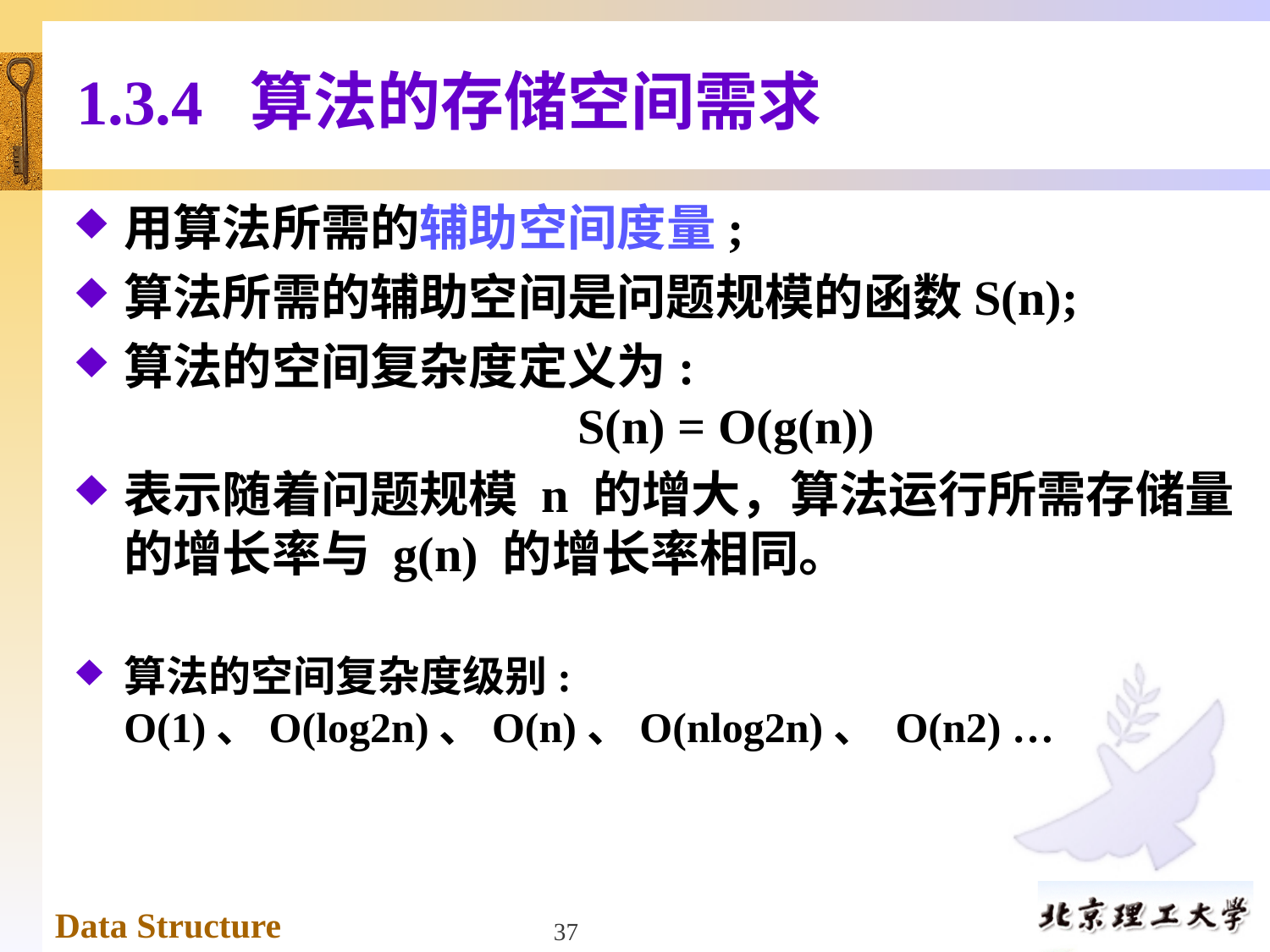

# 1.3.4  算法的存储空间需求
用算法所需的辅助空间度量;
算法所需的辅助空间是问题规模的函数S(n);
算法的空间复杂度定义为:
                                     S(n) = O(g(n))
表示随着问题规模 n 的增大，算法运行所需存储量的增长率与 g(n) 的增长率相同。

算法的空间复杂度级别: O(1)、O(log2n)、O(n)、O(nlog2n)、 O(n2) …
37